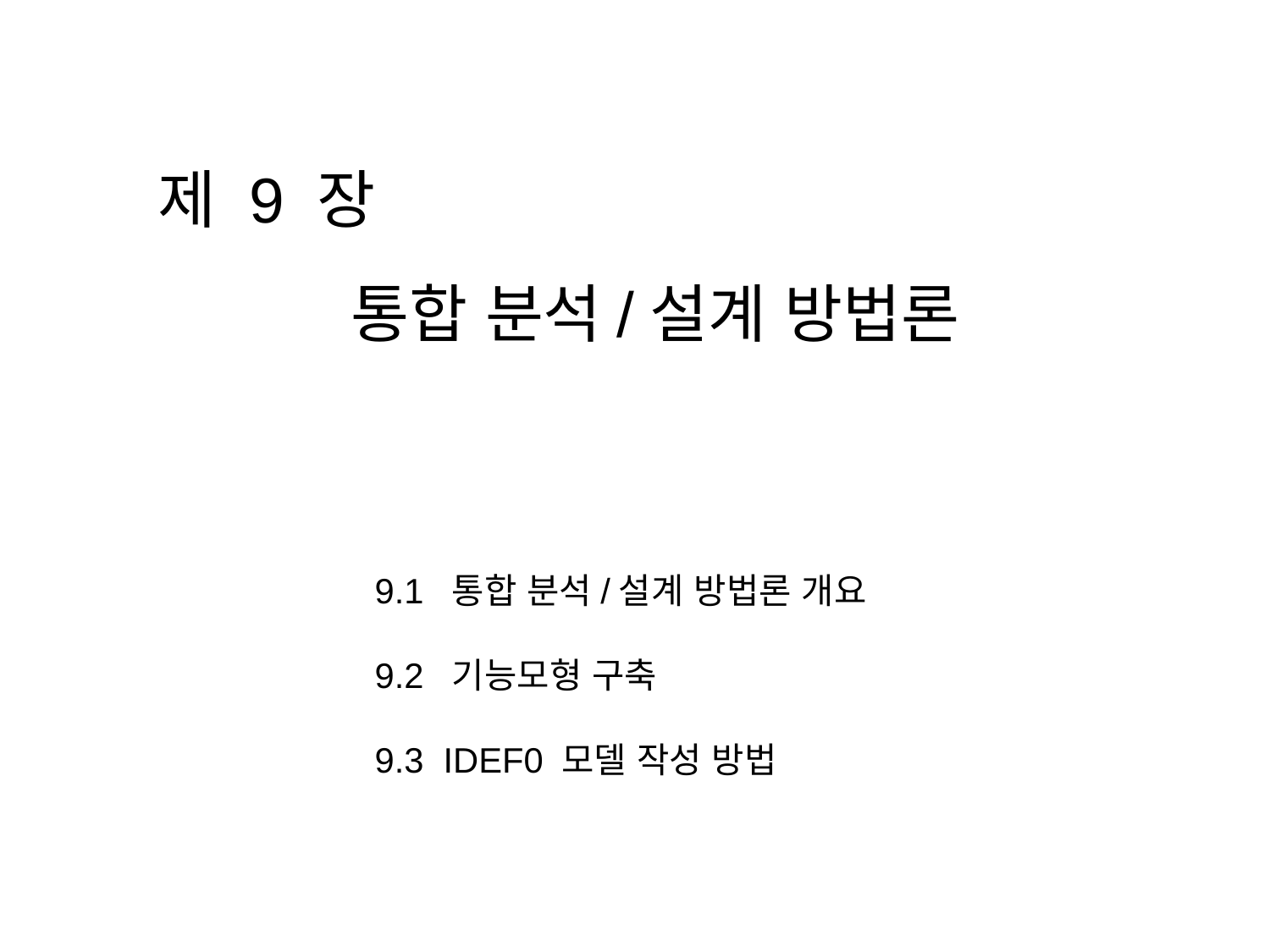

9.1  통합 분석/설계 방법론 개요
9.2  기능모형 구축
9.3  IDEF0 모델 작성 방법